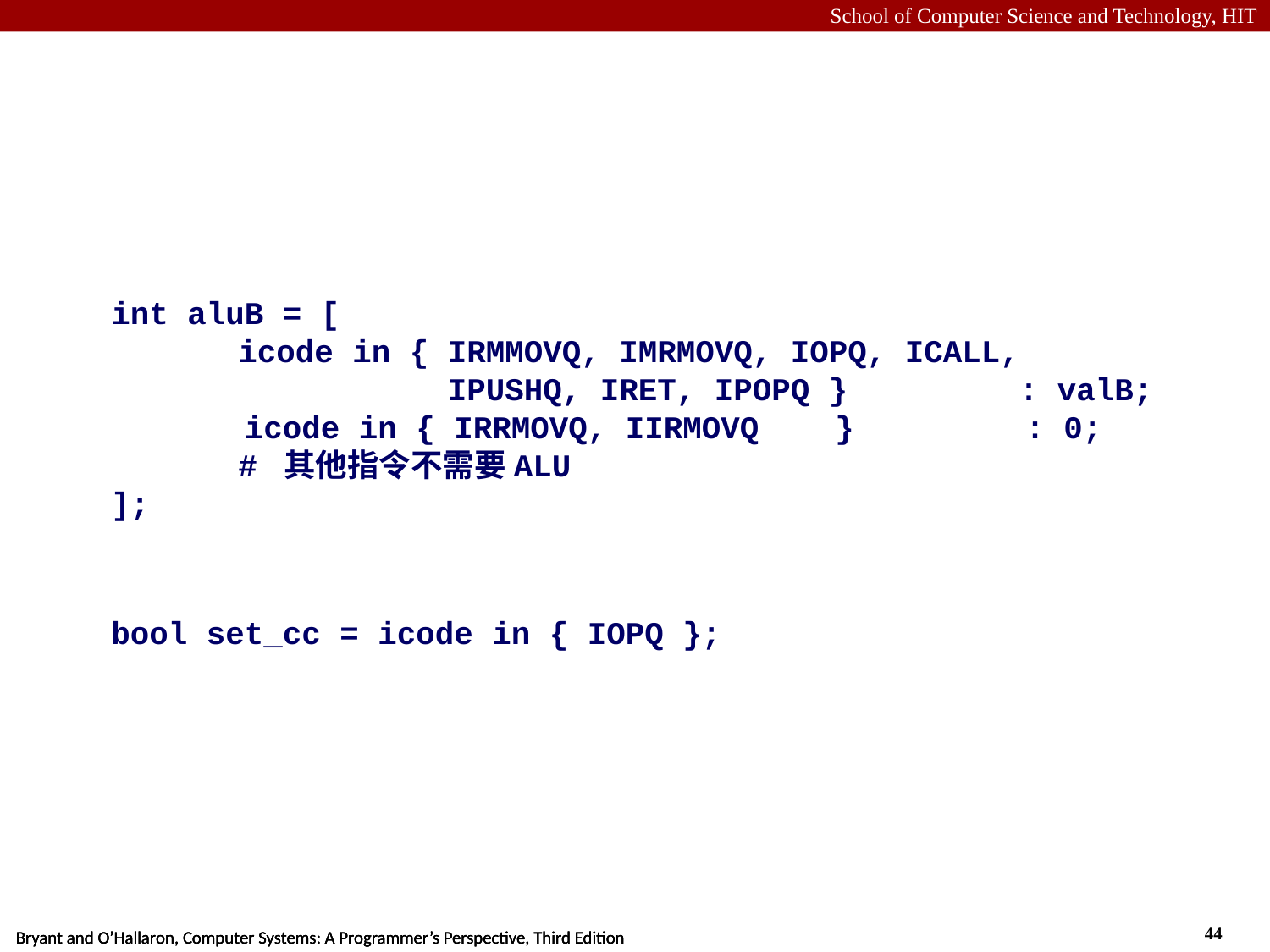

int aluB = [
	icode in { IRMMOVQ, IMRMOVQ, IOPQ, ICALL, 		           IPUSHQ, IRET, IPOPQ }         : valB;
       icode in { IRRMOVQ, IIRMOVQ    }         : 0;
	# 其他指令不需要ALU
];
bool set_cc = icode in { IOPQ };